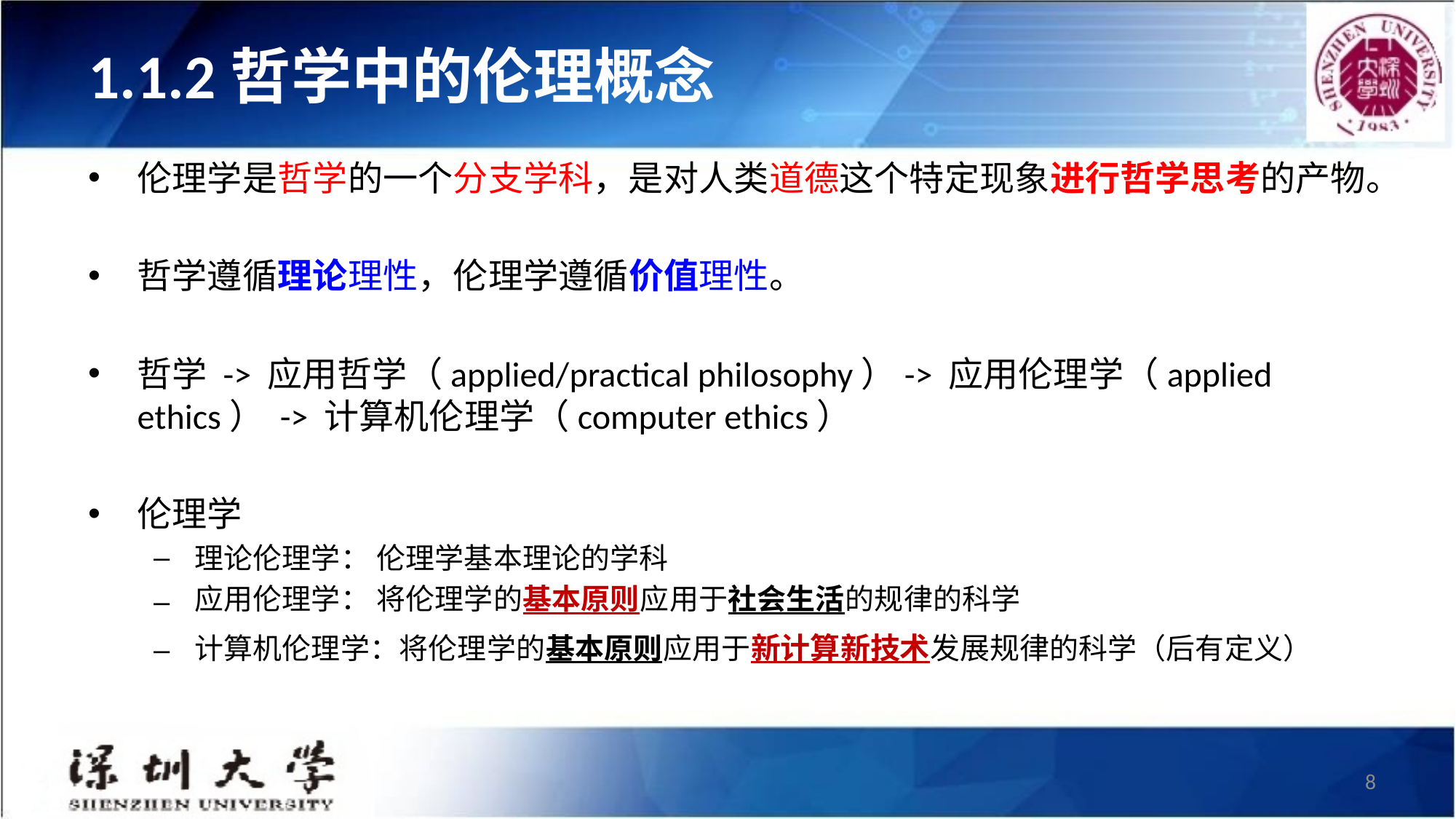

# 1.1.2哲学中的伦理概念
伦理学是哲学的一个分支学科，是对人类道德这个特定现象进行哲学思考的产物。

哲学遵循理论理性，伦理学遵循价值理性。

哲学 -> 应用哲学（applied/practical philosophy）-> 应用伦理学（applied ethics） -> 计算机伦理学（computer ethics）

伦理学
理论伦理学： 伦理学基本理论的学科
应用伦理学： 将伦理学的基本原则应用于社会生活的规律的科学
计算机伦理学：将伦理学的基本原则应用于新计算新技术发展规律的科学（后有定义）

8